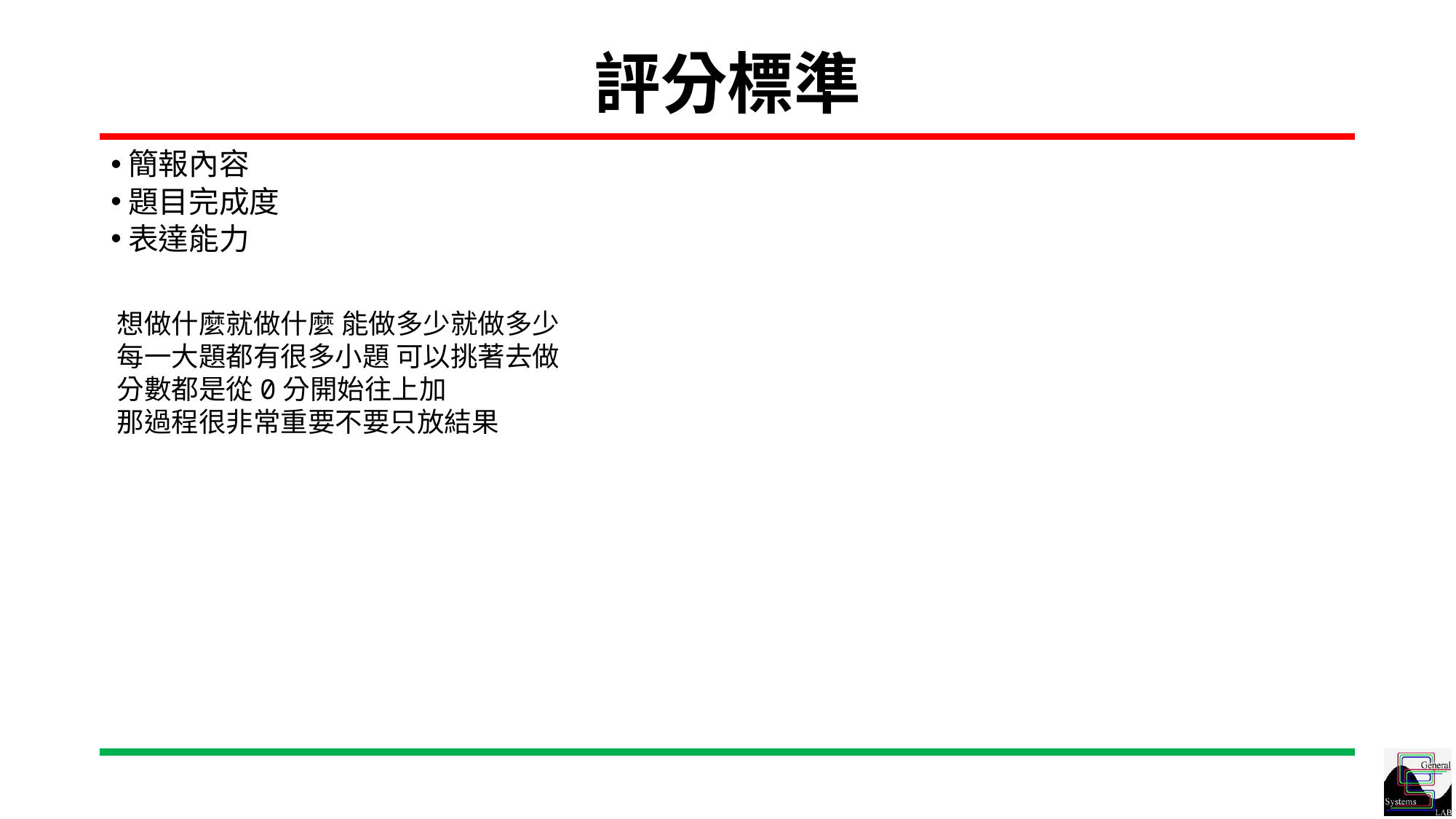

# 評分標準
簡報內容
題目完成度
表達能力

想做什麼就做什麼 能做多少就做多少
每一大題都有很多小題 可以挑著去做
分數都是從0分開始往上加
那過程很非常重要不要只放結果